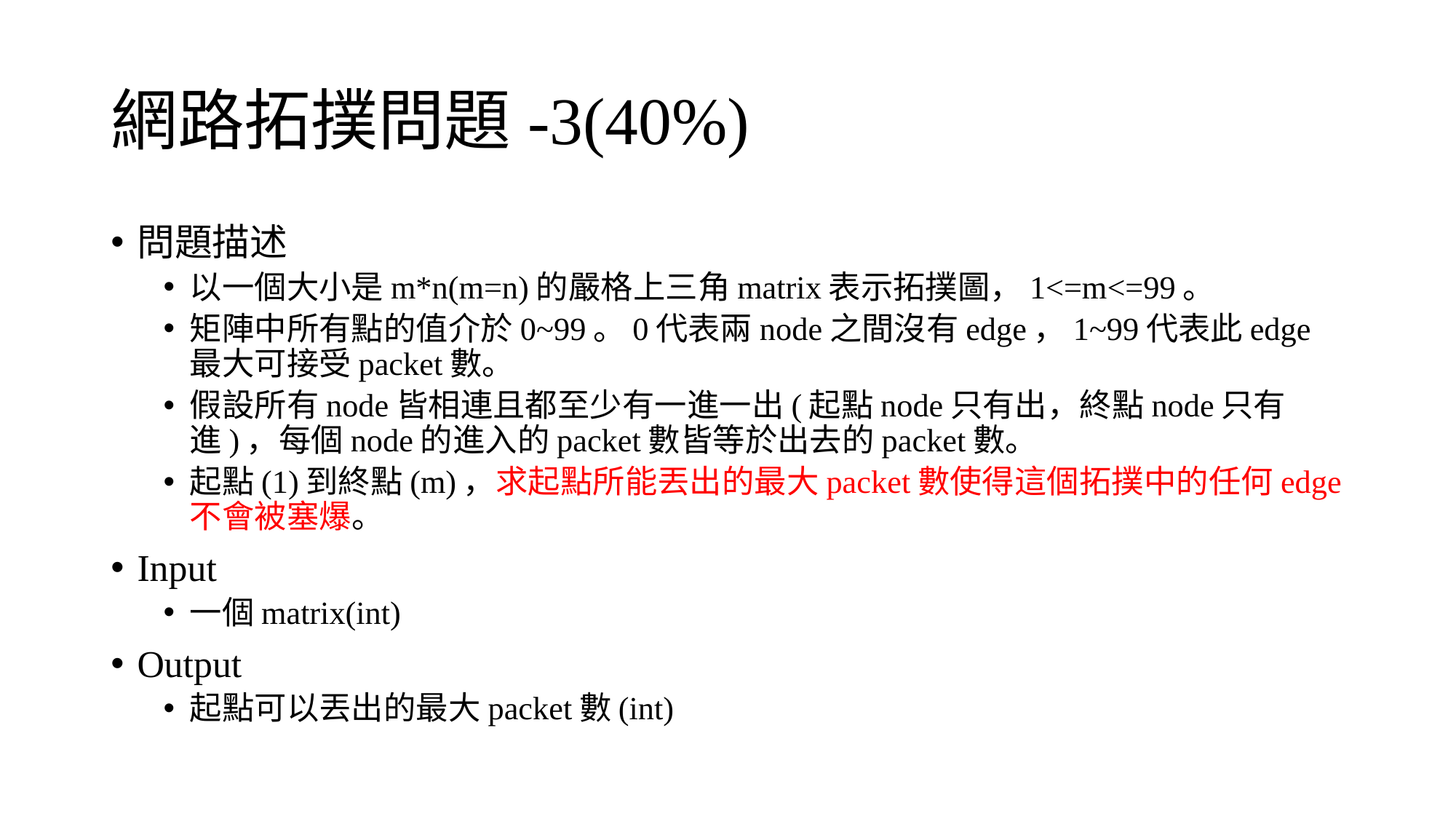

# 網路拓撲問題-3(40%)
問題描述
以一個大小是m*n(m=n)的嚴格上三角matrix表示拓撲圖，1<=m<=99。
矩陣中所有點的值介於0~99。0代表兩node之間沒有edge，1~99代表此edge最大可接受packet數。
假設所有node皆相連且都至少有一進一出(起點node只有出，終點node只有進)，每個node的進入的packet數皆等於出去的packet數。
起點(1)到終點(m)，求起點所能丟出的最大packet數使得這個拓撲中的任何edge不會被塞爆。
Input
一個matrix(int)
Output
起點可以丟出的最大packet數(int)